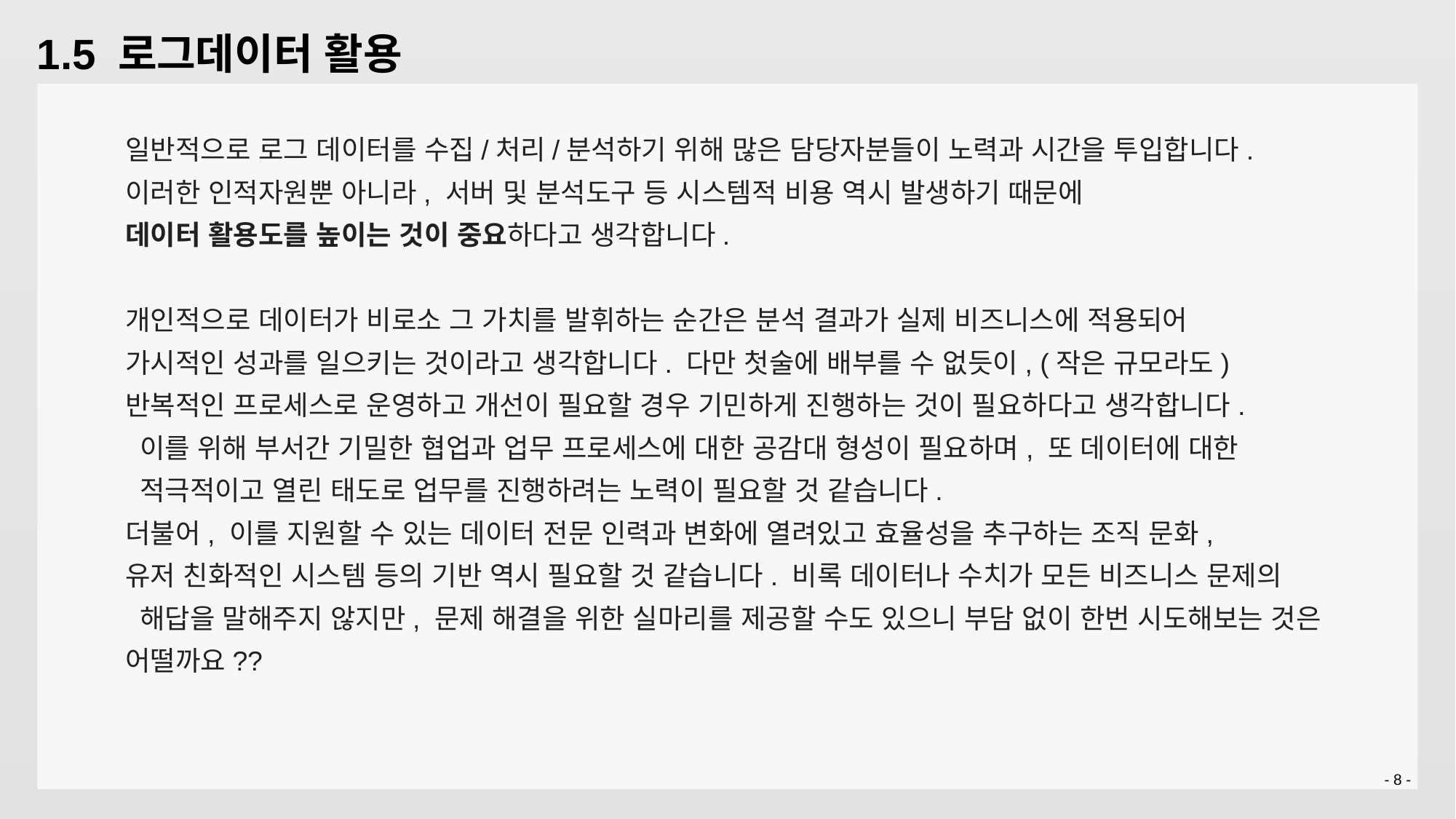

1.5 로그데이터 활용
일반적으로 로그 데이터를 수집/처리/분석하기 위해 많은 담당자분들이 노력과 시간을 투입합니다.
이러한 인적자원뿐 아니라, 서버 및 분석도구 등 시스템적 비용 역시 발생하기 때문에
데이터 활용도를 높이는 것이 중요하다고 생각합니다.

개인적으로 데이터가 비로소 그 가치를 발휘하는 순간은 분석 결과가 실제 비즈니스에 적용되어
가시적인 성과를 일으키는 것이라고 생각합니다. 다만 첫술에 배부를 수 없듯이, (작은 규모라도)
반복적인 프로세스로 운영하고 개선이 필요할 경우 기민하게 진행하는 것이 필요하다고 생각합니다.
 이를 위해 부서간 기밀한 협업과 업무 프로세스에 대한 공감대 형성이 필요하며, 또 데이터에 대한
 적극적이고 열린 태도로 업무를 진행하려는 노력이 필요할 것 같습니다.
더불어, 이를 지원할 수 있는 데이터 전문 인력과 변화에 열려있고 효율성을 추구하는 조직 문화,
유저 친화적인 시스템 등의 기반 역시 필요할 것 같습니다. 비록 데이터나 수치가 모든 비즈니스 문제의
 해답을 말해주지 않지만, 문제 해결을 위한 실마리를 제공할 수도 있으니 부담 없이 한번 시도해보는 것은
어떨까요??

- 8 -